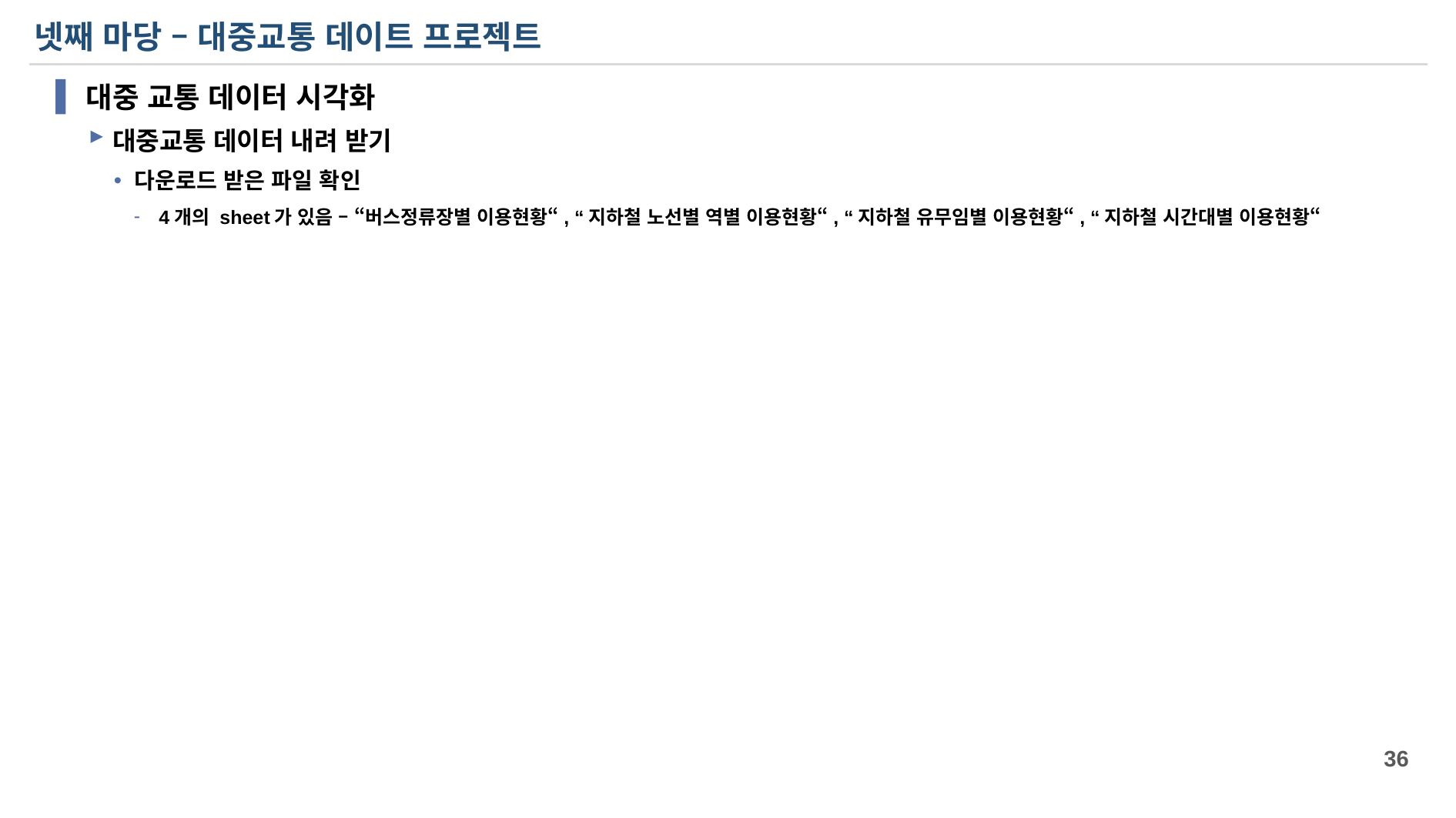

# 넷째 마당 – 대중교통 데이트 프로젝트
대중 교통 데이터 시각화
대중교통 데이터 내려 받기
다운로드 받은 파일 확인
4개의 sheet가 있음 – “버스정류장별 이용현황“, “지하철 노선별 역별 이용현황“, “지하철 유무임별 이용현황“, “지하철 시간대별 이용현황“

36